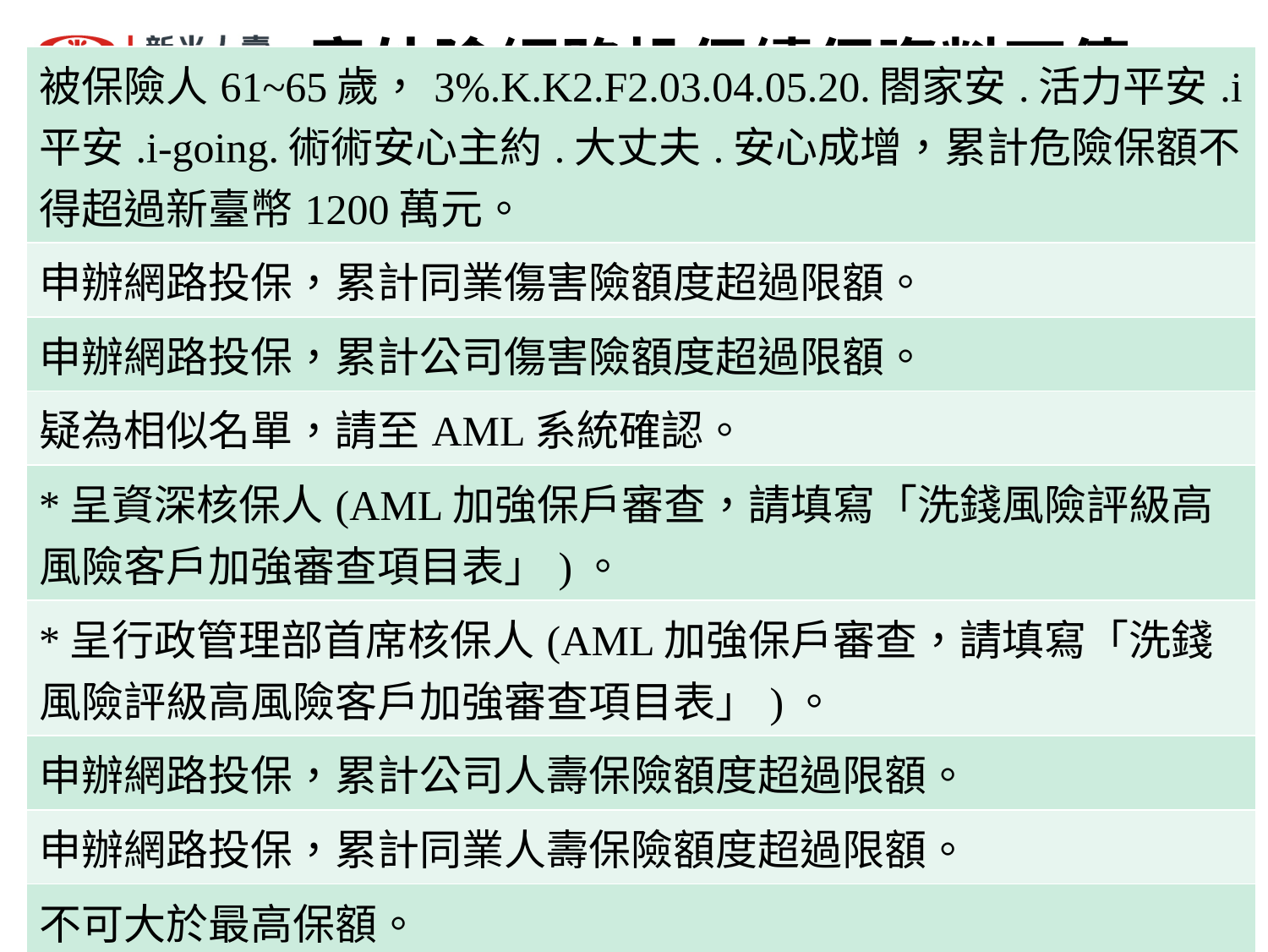

# 意外險網路投保續保資料下傳
| 被保險人61~65歲，3%.K.K2.F2.03.04.05.20.閤家安.活力平安.i平安.i-going.術術安心主約.大丈夫.安心成增，累計危險保額不得超過新臺幣1200萬元。​ |
| --- |
| 申辦網路投保，累計同業傷害險額度超過限額。​ |
| 申辦網路投保，累計公司傷害險額度超過限額。​ |
| 疑為相似名單，請至AML系統確認。​ |
| \*呈資深核保人(AML加強保戶審查，請填寫「洗錢風險評級高風險客戶加強審查項目表」)。​ |
| \*呈行政管理部首席核保人(AML加強保戶審查，請填寫「洗錢風險評級高風險客戶加強審查項目表」)。​ |
| 申辦網路投保，累計公司人壽保險額度超過限額。​ |
| 申辦網路投保，累計同業人壽保險額度超過限額。​ |
| 不可大於最高保額。​ |
| 本件超過續保年齡，不受理。​ |
補辦檢核-健康險

機密等級：            日期：2016/10/01